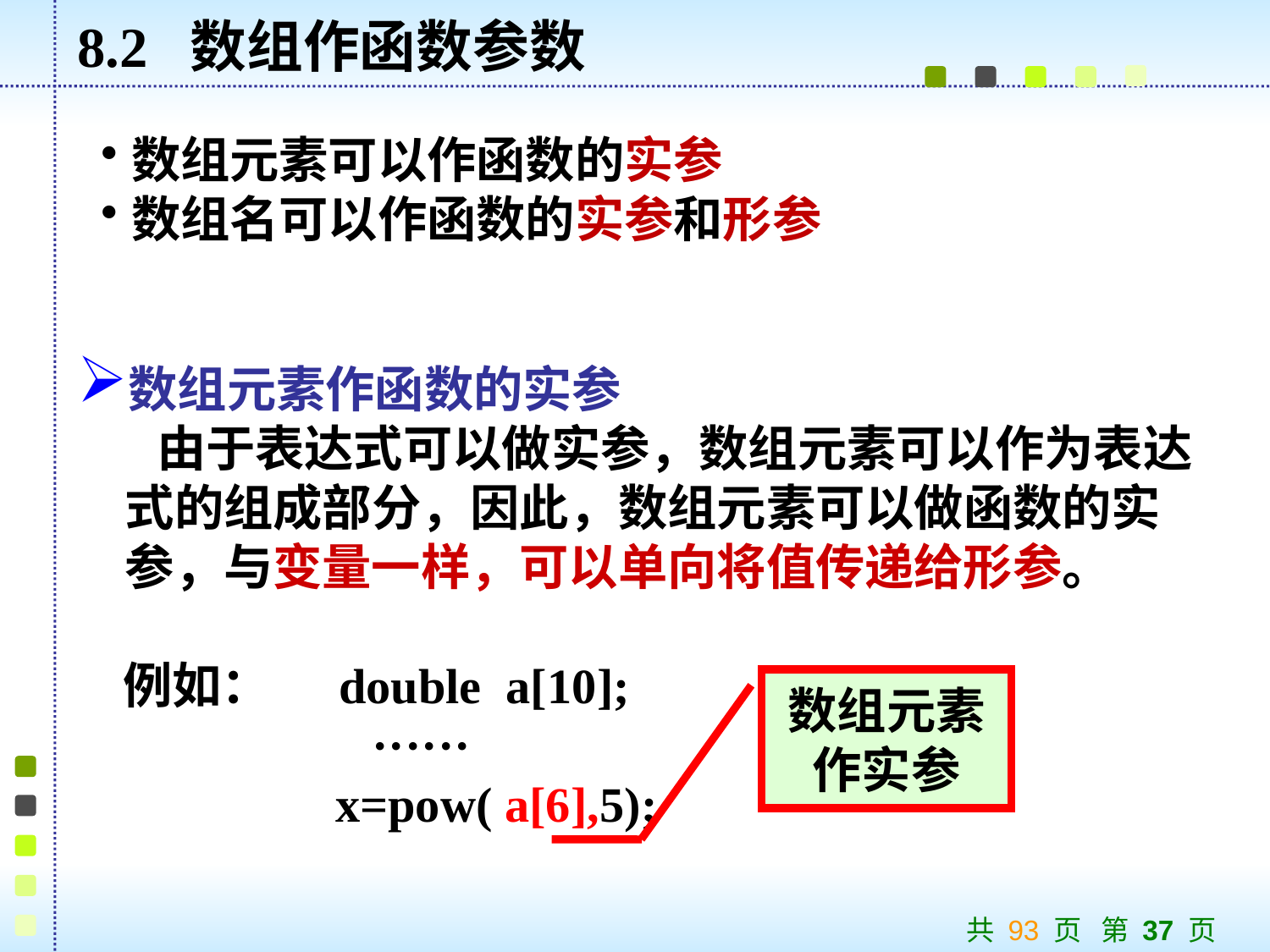

8.2  数组作函数参数
数组元素可以作函数的实参
数组名可以作函数的实参和形参

数组元素作函数的实参
      由于表达式可以做实参，数组元素可以作为表达式的组成部分，因此，数组元素可以做函数的实参，与变量一样，可以单向将值传递给形参。

   例如：     double  a[10];
                        ······
                     x=pow( a[6],5);
数组元素作实参

共 93 页   第 37 页